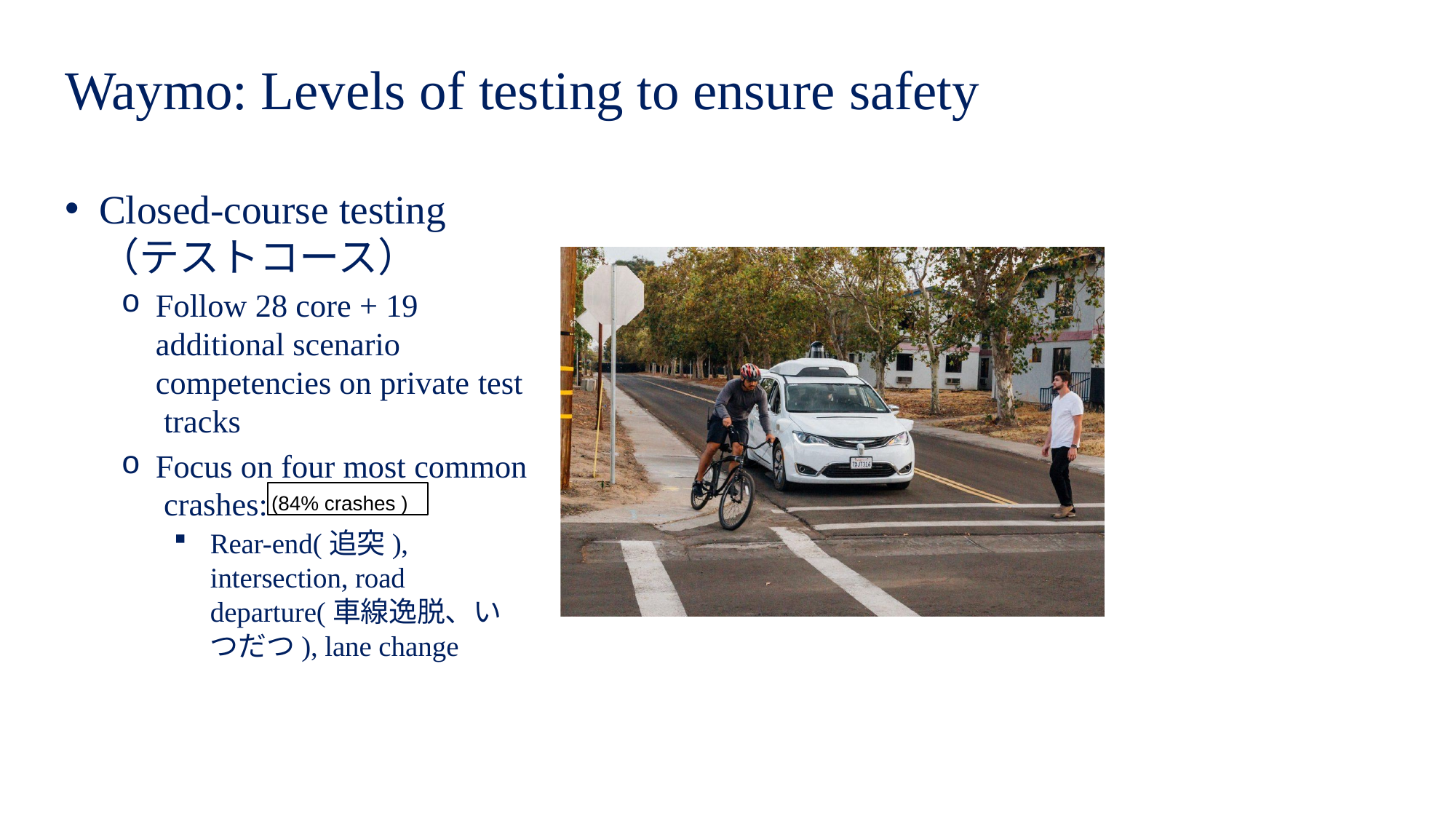

# Waymo: Levels of testing to ensure safety
Closed-course testing（テストコース）
Follow 28 core + 19  additional scenario  competencies on private test  tracks
Focus on four most common  crashes:
Rear-end(追突), intersection, road  departure(車線逸脱、いつだつ), lane change

(84% crashes )